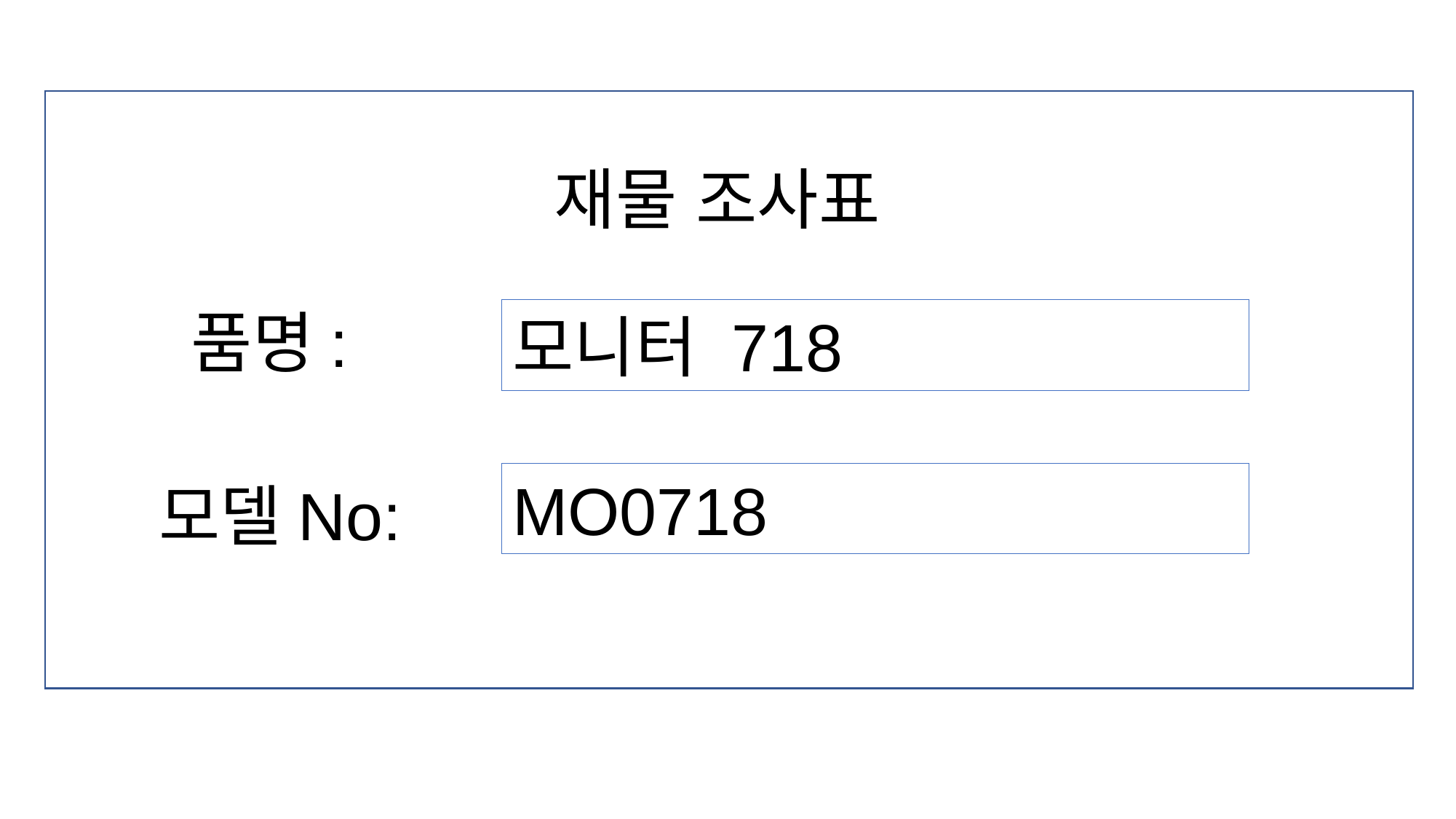

재물 조사표
품명:
모니터 718
MO0718
모델No: